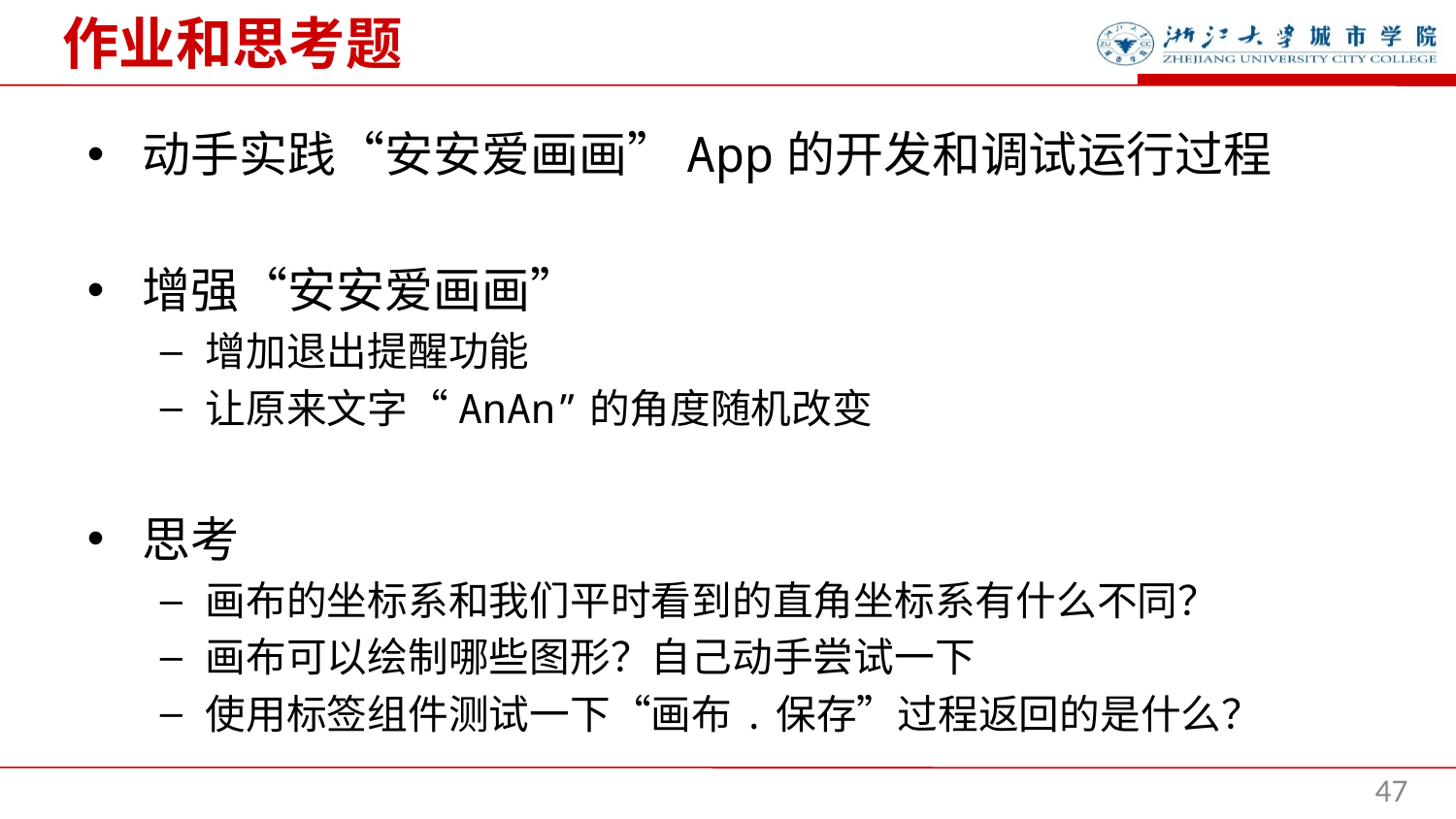

作业和思考题
动手实践“安安爱画画”App的开发和调试运行过程

增强“安安爱画画”
增加退出提醒功能
让原来文字“AnAn”的角度随机改变

思考
画布的坐标系和我们平时看到的直角坐标系有什么不同？
画布可以绘制哪些图形？自己动手尝试一下
使用标签组件测试一下“画布.保存”过程返回的是什么？

47